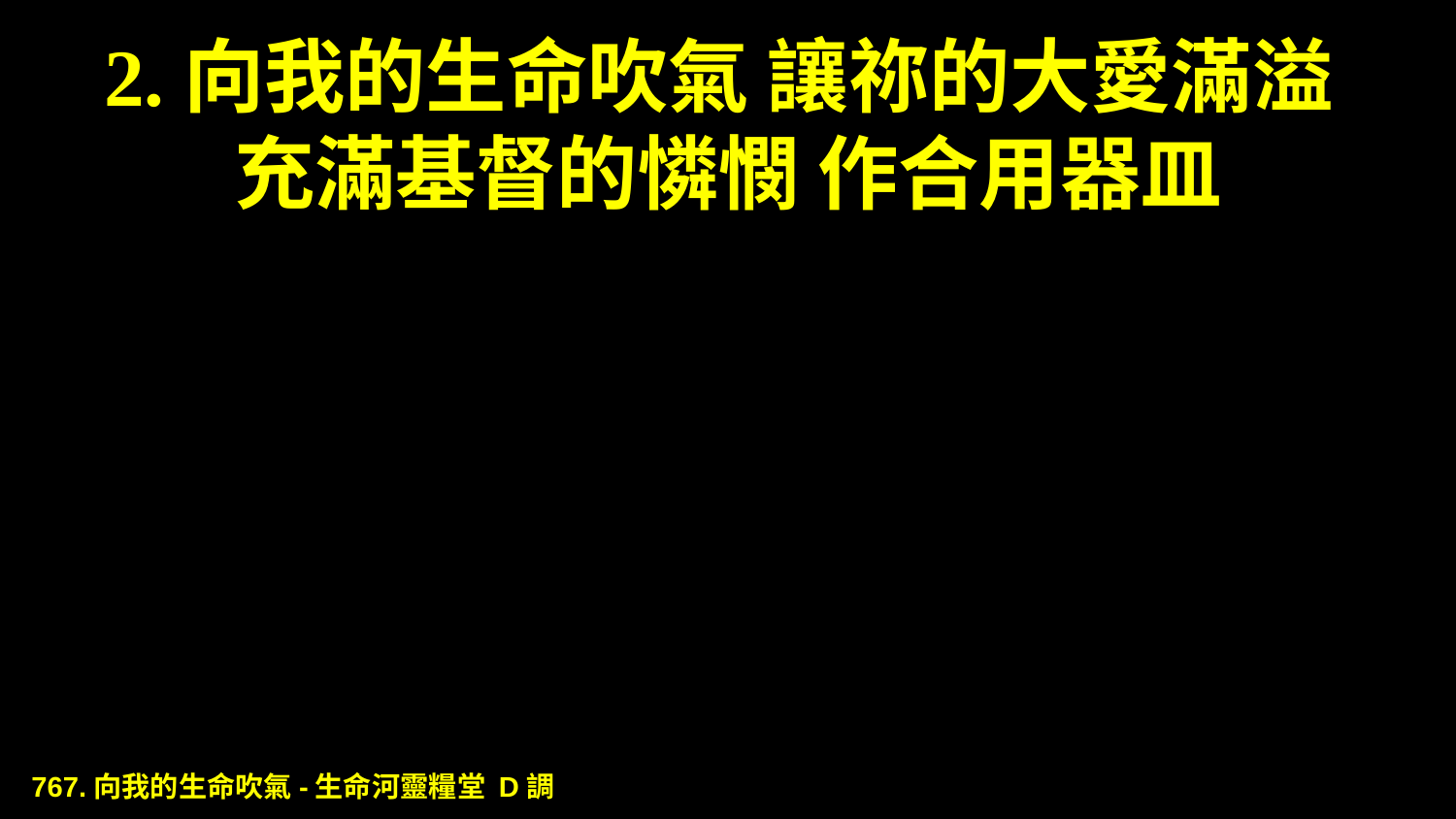

# 2.向我的生命吹氣 讓祢的大愛滿溢 充滿基督的憐憫 作合用器皿
767.向我的生命吹氣-生命河靈糧堂 D調